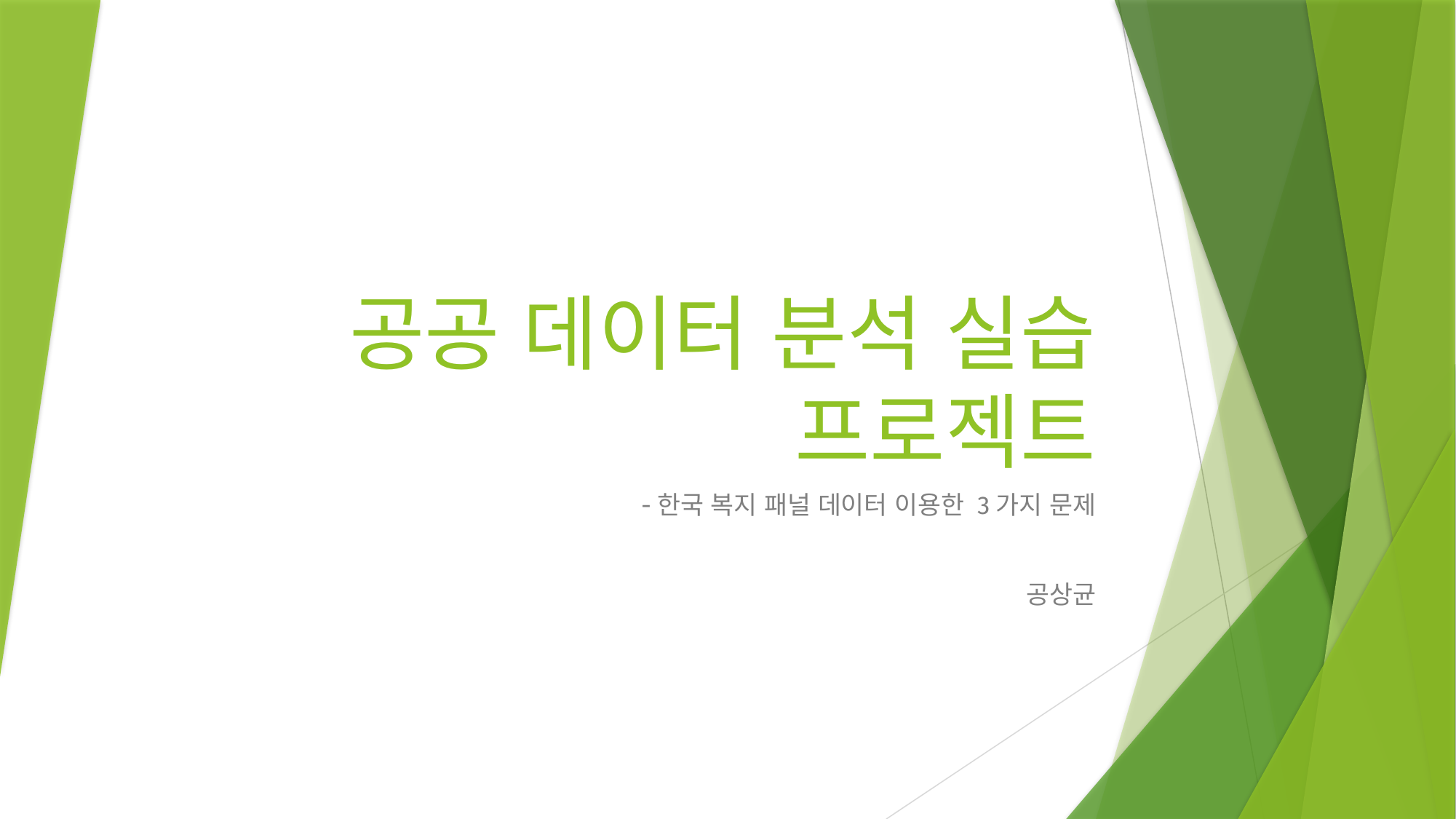

# 공공 데이터 분석 실습 프로젝트
-한국 복지 패널 데이터 이용한 3가지 문제

공상균